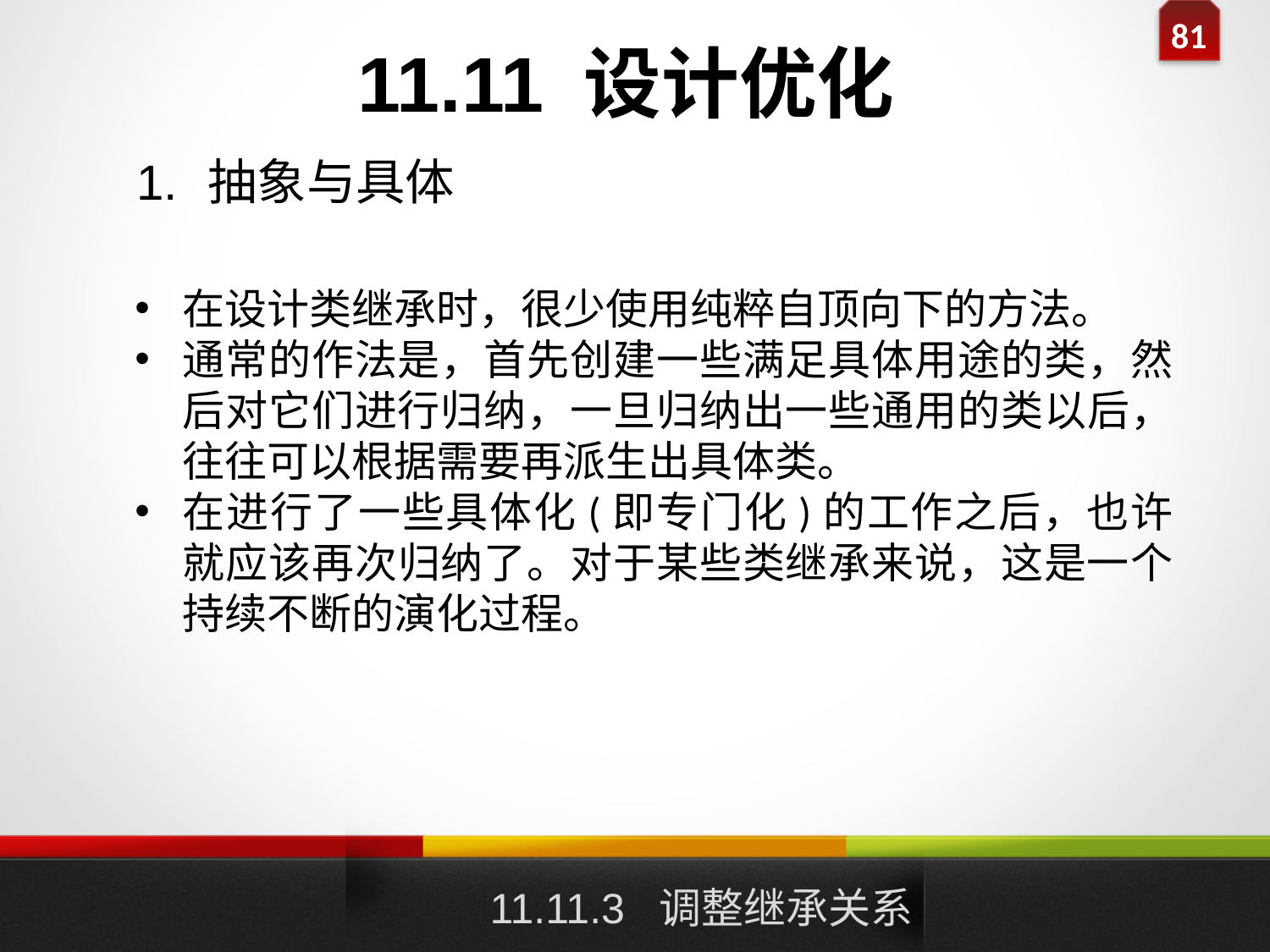

# 11.11 设计优化
抽象与具体
在设计类继承时，很少使用纯粹自顶向下的方法。
通常的作法是，首先创建一些满足具体用途的类，然后对它们进行归纳，一旦归纳出一些通用的类以后，往往可以根据需要再派生出具体类。
在进行了一些具体化(即专门化)的工作之后，也许就应该再次归纳了。对于某些类继承来说，这是一个持续不断的演化过程。
11.11.3  调整继承关系